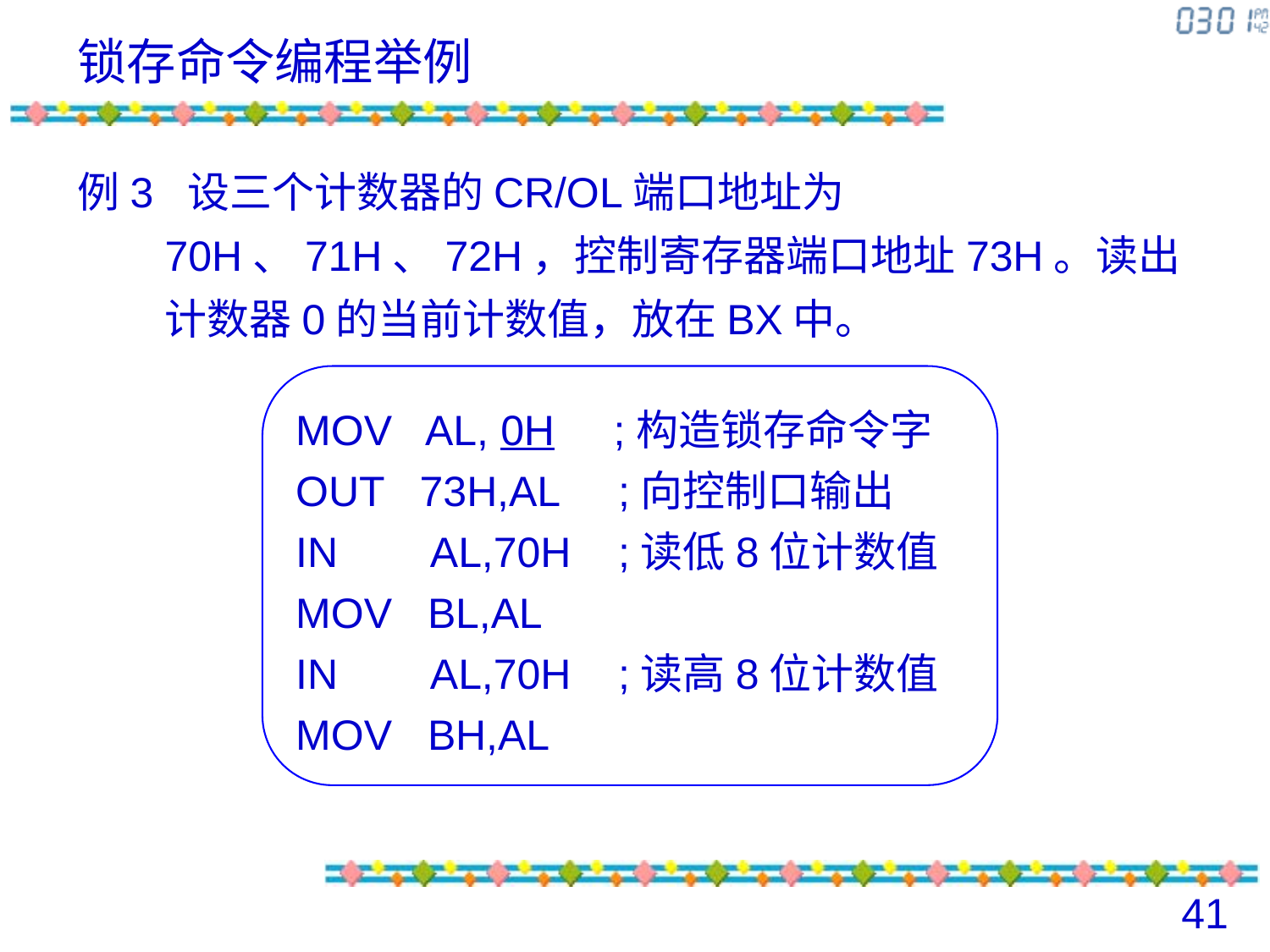

# 锁存命令编程举例
例3  设三个计数器的CR/OL端口地址为70H、71H、72H，控制寄存器端口地址73H。读出计数器0的当前计数值，放在BX中。
MOV   AL, 0H     ;构造锁存命令字
OUT   73H,AL     ;向控制口输出
IN        AL,70H    ;读低8位计数值
MOV   BL,AL
IN        AL,70H    ;读高8位计数值
MOV   BH,AL